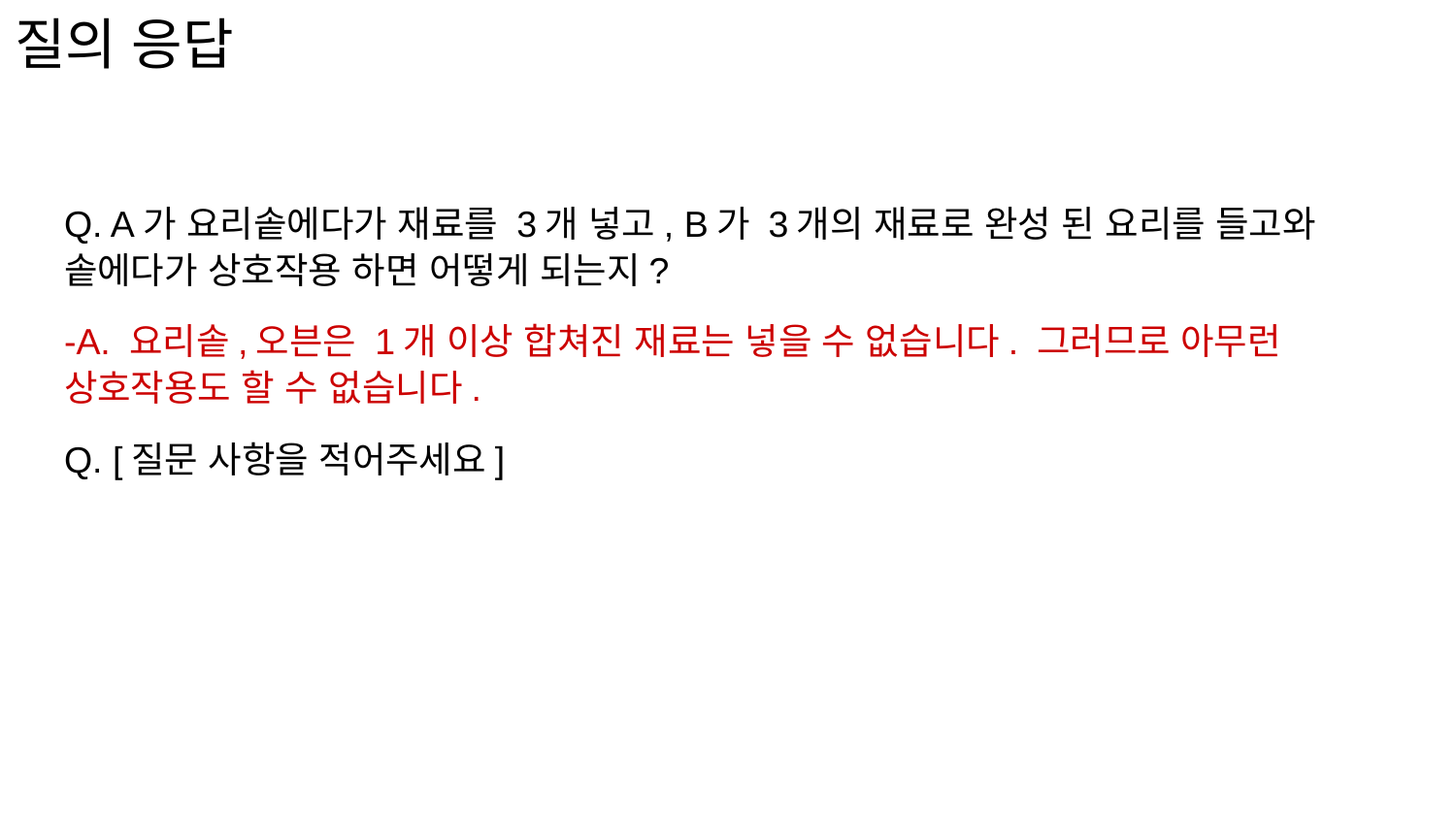

# 질의 응답
Q. A가 요리솥에다가 재료를 3개 넣고, B가 3개의 재료로 완성 된 요리를 들고와 솥에다가 상호작용 하면 어떻게 되는지?
-A. 요리솥,오븐은 1개 이상 합쳐진 재료는 넣을 수 없습니다. 그러므로 아무런 상호작용도 할 수 없습니다.
Q. [질문 사항을 적어주세요]